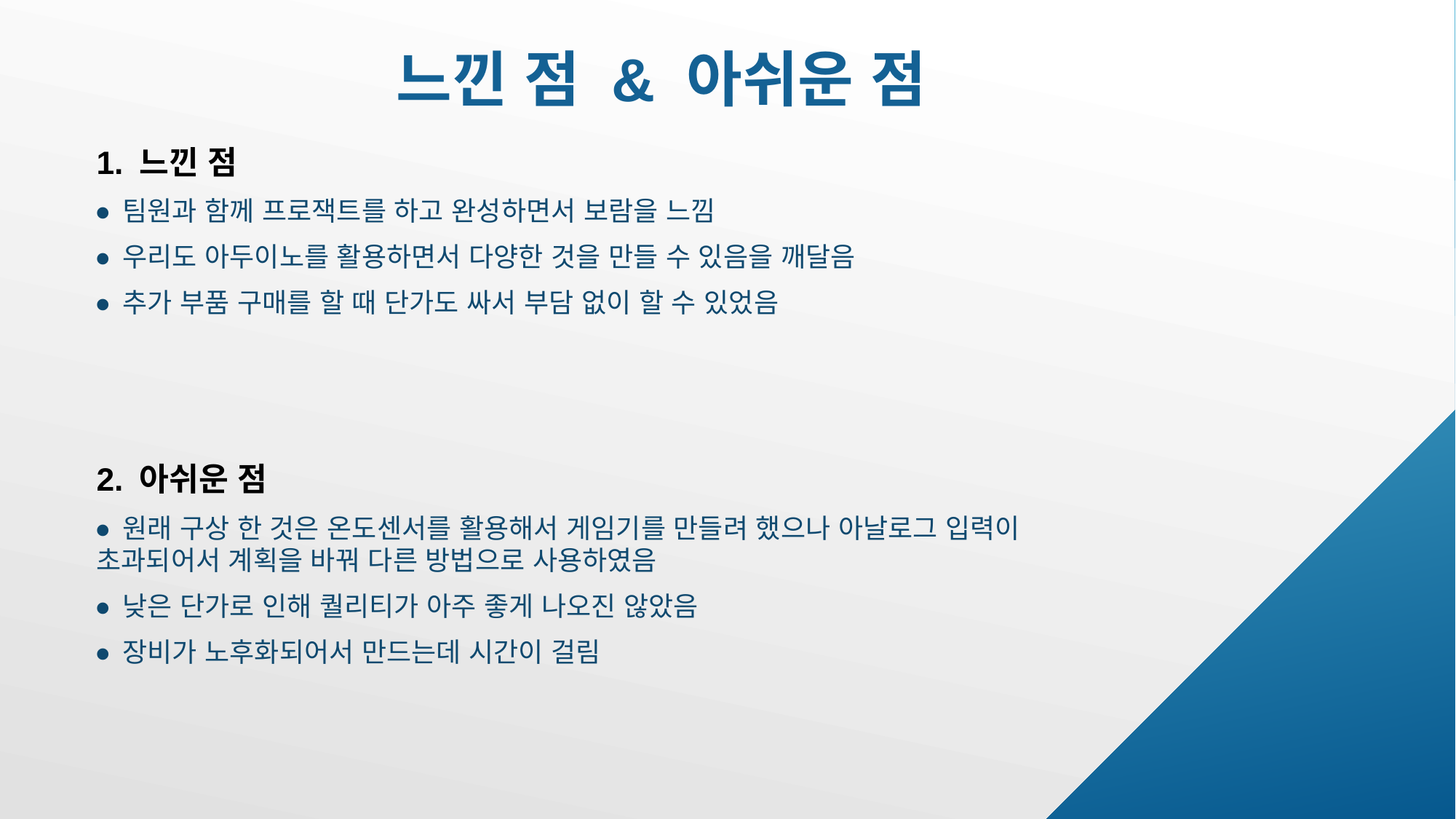

# 느낀 점 & 아쉬운 점
1. 느낀 점
⦁ 팀원과 함께 프로잭트를 하고 완성하면서 보람을 느낌
⦁ 우리도 아두이노를 활용하면서 다양한 것을 만들 수 있음을 깨달음
⦁ 추가 부품 구매를 할 때 단가도 싸서 부담 없이 할 수 있었음

2. 아쉬운 점
⦁ 원래 구상 한 것은 온도센서를 활용해서 게임기를 만들려 했으나 아날로그 입력이 초과되어서 계획을 바꿔 다른 방법으로 사용하였음
⦁ 낮은 단가로 인해 퀄리티가 아주 좋게 나오진 않았음
⦁ 장비가 노후화되어서 만드는데 시간이 걸림